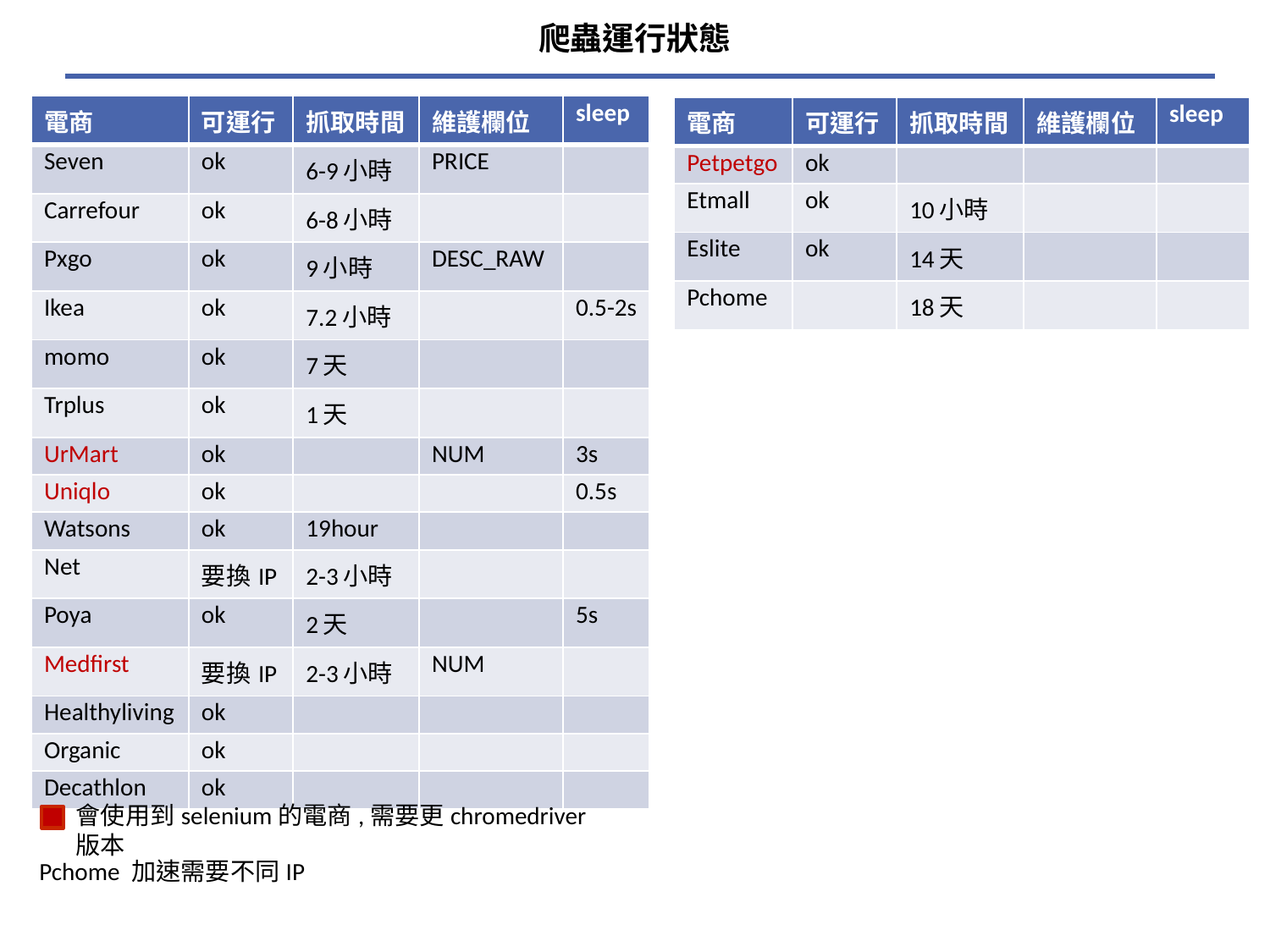

# 爬蟲運行狀態
| 電商 | 可運行 | 抓取時間 | 維護欄位 | sleep |
| --- | --- | --- | --- | --- |
| Seven | ok | 6-9小時 | PRICE |  |
| Carrefour | ok | 6-8小時 |  |  |
| Pxgo | ok | 9小時 | DESC\_RAW |  |
| Ikea | ok | 7.2小時 |  | 0.5-2s |
| momo | ok | 7天 |  |  |
| Trplus | ok | 1天 |  |  |
| UrMart | ok |  | NUM | 3s |
| Uniqlo | ok |  |  | 0.5s |
| Watsons | ok | 19hour |  |  |
| Net | 要換IP | 2-3小時 |  |  |
| Poya | ok | 2天 |  | 5s |
| Medfirst | 要換IP | 2-3小時 | NUM |  |
| Healthyliving | ok |  |  |  |
| Organic | ok |  |  |  |
| Decathlon | ok |  |  |  |
| 電商 | 可運行 | 抓取時間 | 維護欄位 | sleep |
| --- | --- | --- | --- | --- |
| Petpetgo | ok |  |  |  |
| Etmall | ok | 10小時 |  |  |
| Eslite | ok | 14天 |  |  |
| Pchome |  | 18天 |  |  |
會使用到selenium的電商,需要更chromedriver版本

Pchome 加速需要不同IP